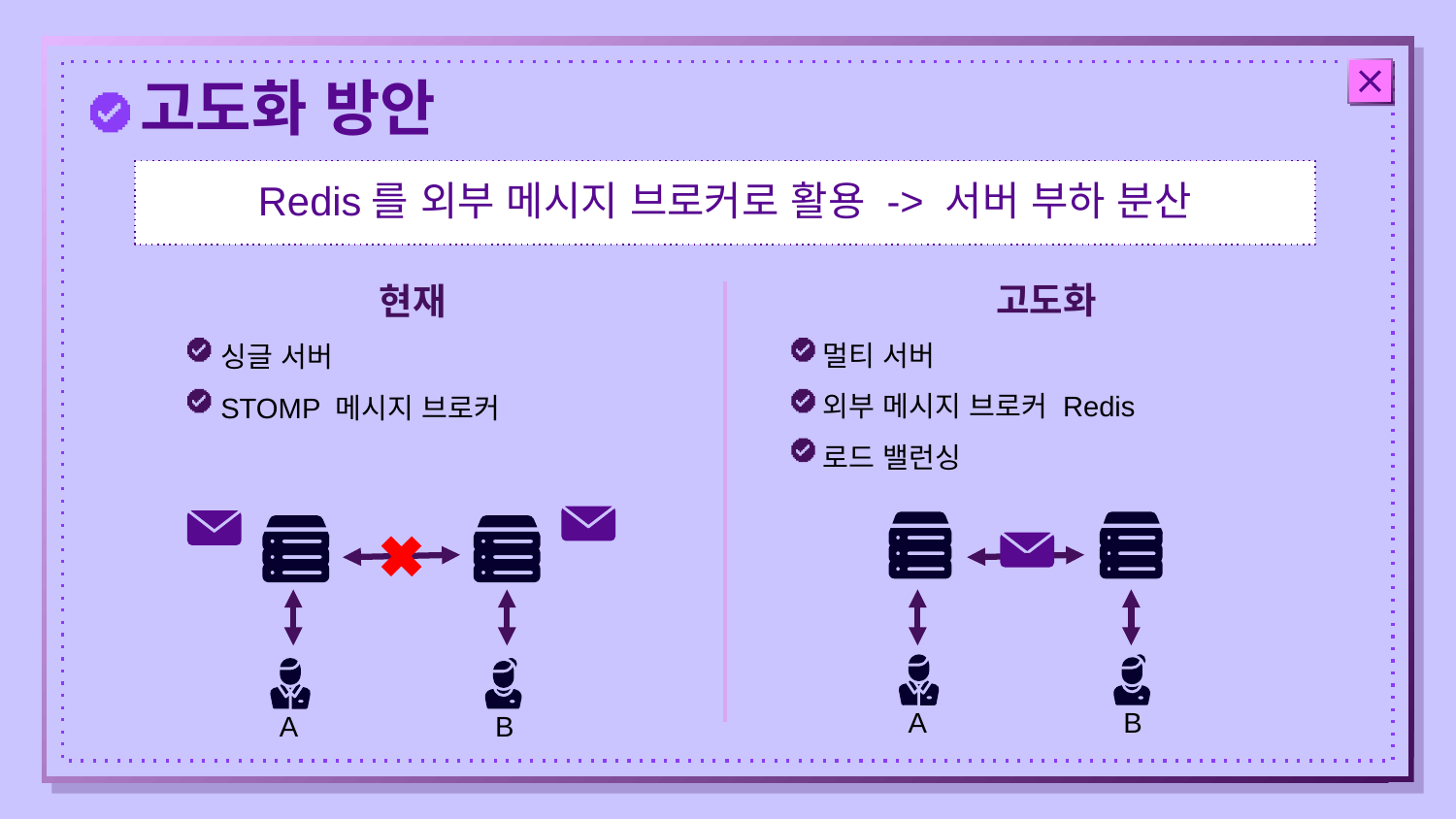

고도화 방안

Redis를 외부 메시지 브로커로 활용 -> 서버 부하 분산
고도화
멀티 서버
외부 메시지 브로커 Redis
로드 밸런싱

현재
싱글 서버
STOMP 메시지 브로커

B

A

B

A